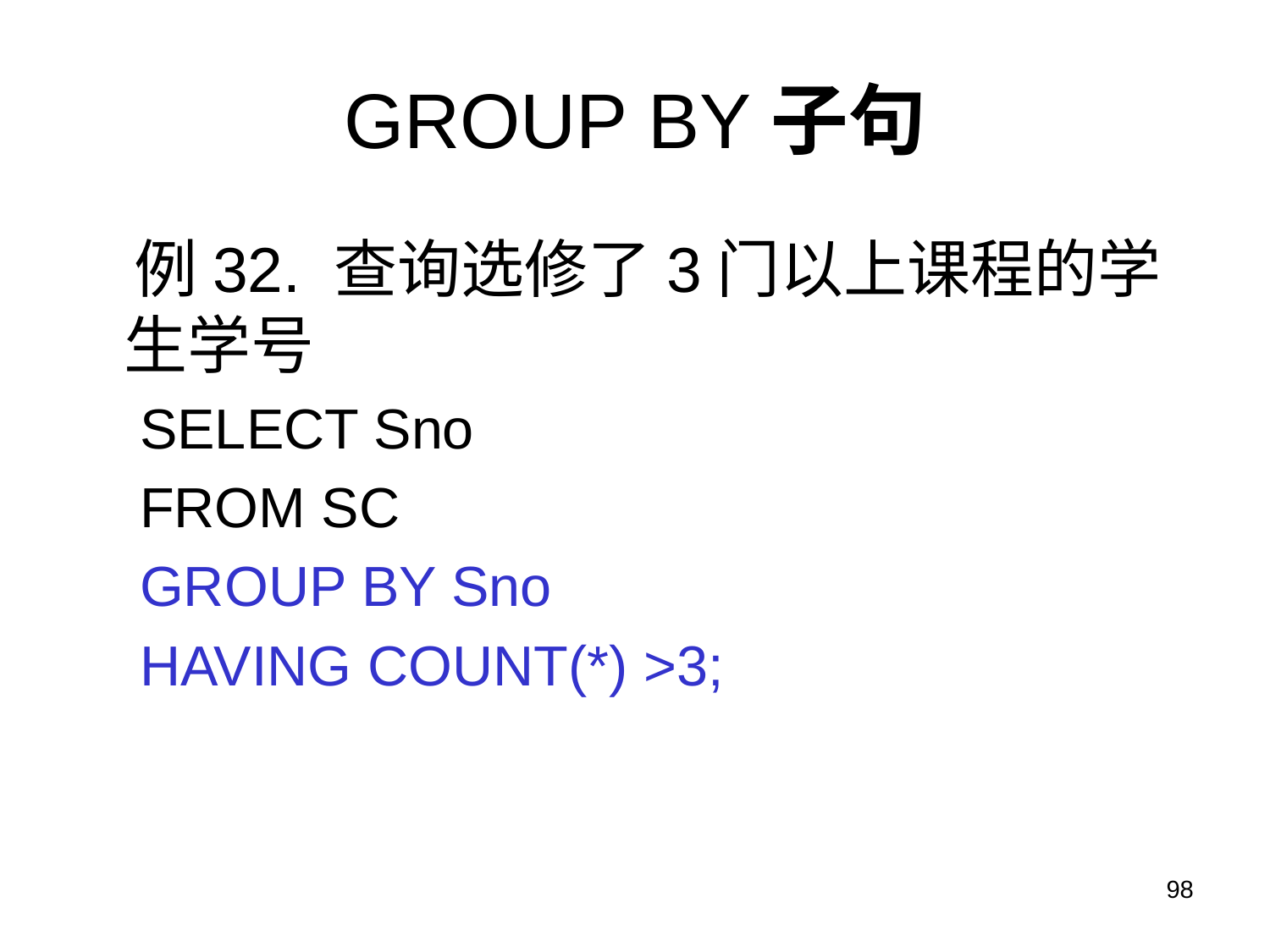

# GROUP BY子句
   例32. 查询选修了3门以上课程的学生学号
SELECT Sno
FROM SC
GROUP BY Sno
HAVING COUNT(*) >3;

98